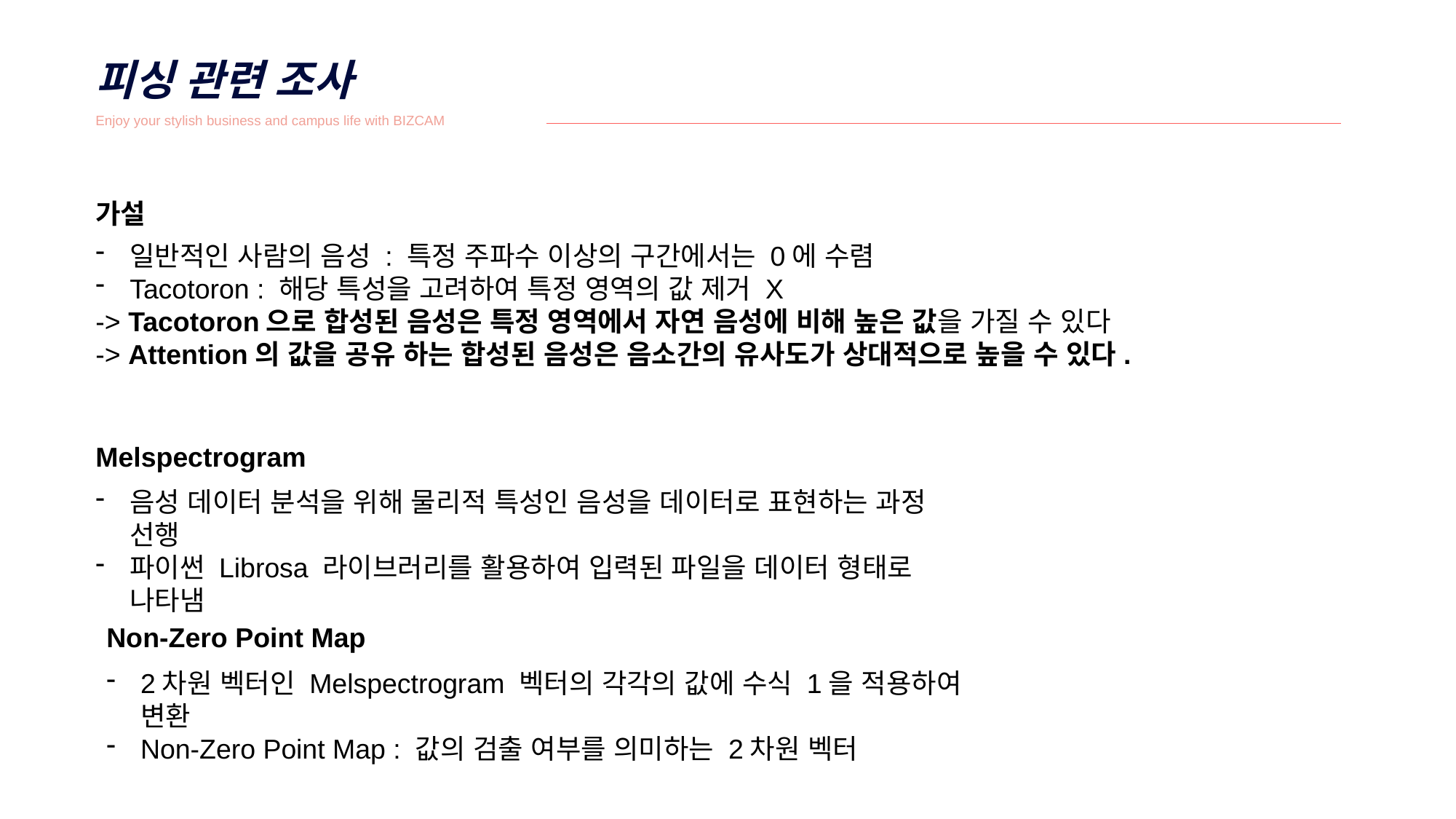

피싱 관련 조사
Enjoy your stylish business and campus life with BIZCAM
가설
일반적인 사람의 음성 : 특정 주파수 이상의 구간에서는 0에 수렴
Tacotoron : 해당 특성을 고려하여 특정 영역의 값 제거 X
-> Tacotoron으로 합성된 음성은 특정 영역에서 자연 음성에 비해 높은 값을 가질 수 있다
-> Attention의 값을 공유 하는 합성된 음성은 음소간의 유사도가 상대적으로 높을 수 있다.
Melspectrogram
음성 데이터 분석을 위해 물리적 특성인 음성을 데이터로 표현하는 과정 선행
파이썬 Librosa 라이브러리를 활용하여 입력된 파일을 데이터 형태로 나타냄
Non-Zero Point Map
2차원 벡터인 Melspectrogram 벡터의 각각의 값에 수식 1을 적용하여 변환
Non-Zero Point Map : 값의 검출 여부를 의미하는 2차원 벡터